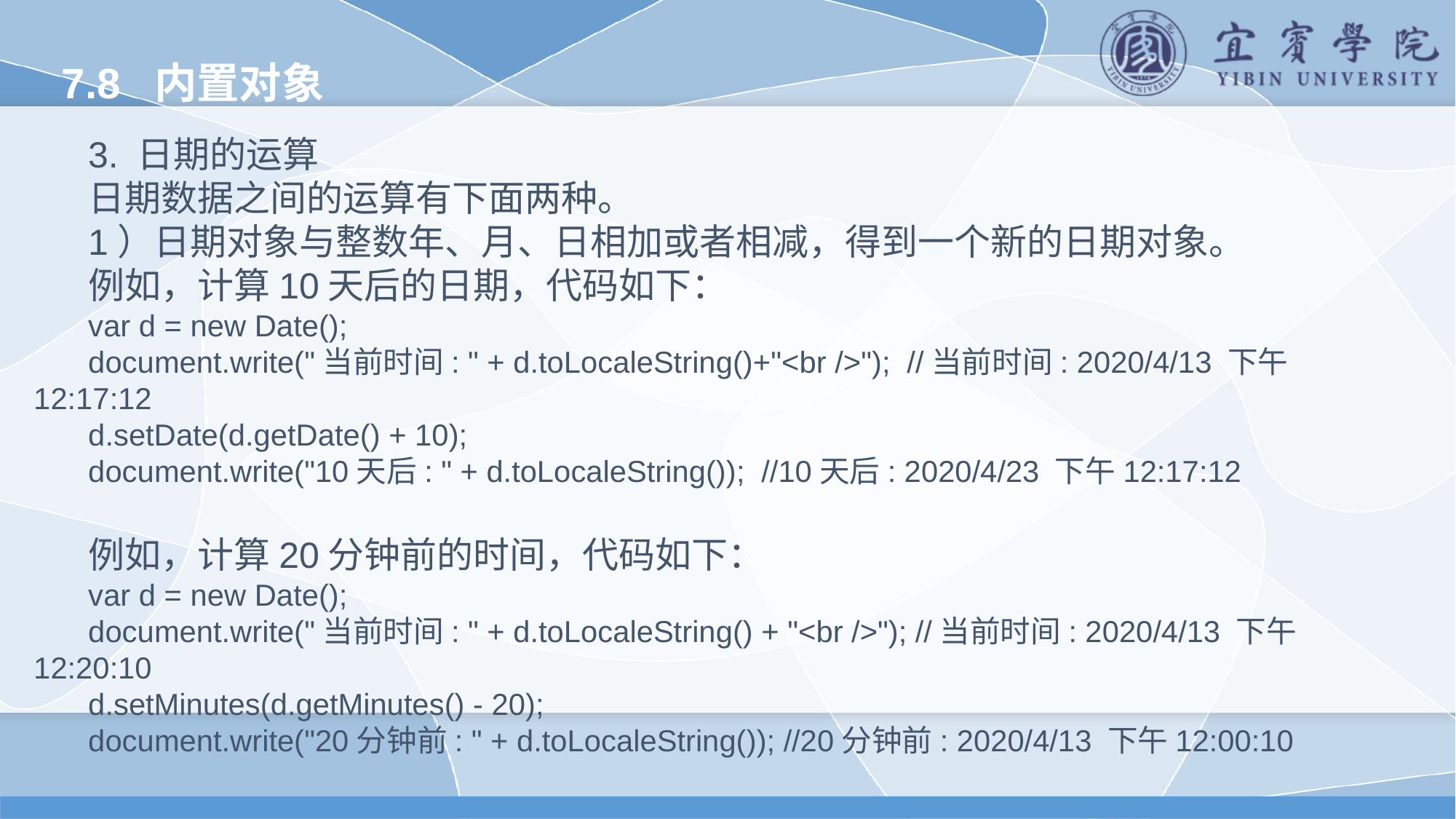

7.8  内置对象
3. 日期的运算
日期数据之间的运算有下面两种。
1）日期对象与整数年、月、日相加或者相减，得到一个新的日期对象。
例如，计算10天后的日期，代码如下：
var d = new Date();
document.write("当前时间: " + d.toLocaleString()+"<br />");  //当前时间: 2020/4/13 下午12:17:12
d.setDate(d.getDate() + 10);
document.write("10天后: " + d.toLocaleString());  //10天后: 2020/4/23 下午12:17:12

例如，计算20分钟前的时间，代码如下：
var d = new Date();
document.write("当前时间: " + d.toLocaleString() + "<br />"); //当前时间: 2020/4/13 下午12:20:10
d.setMinutes(d.getMinutes() - 20);
document.write("20分钟前: " + d.toLocaleString()); //20分钟前: 2020/4/13 下午12:00:10